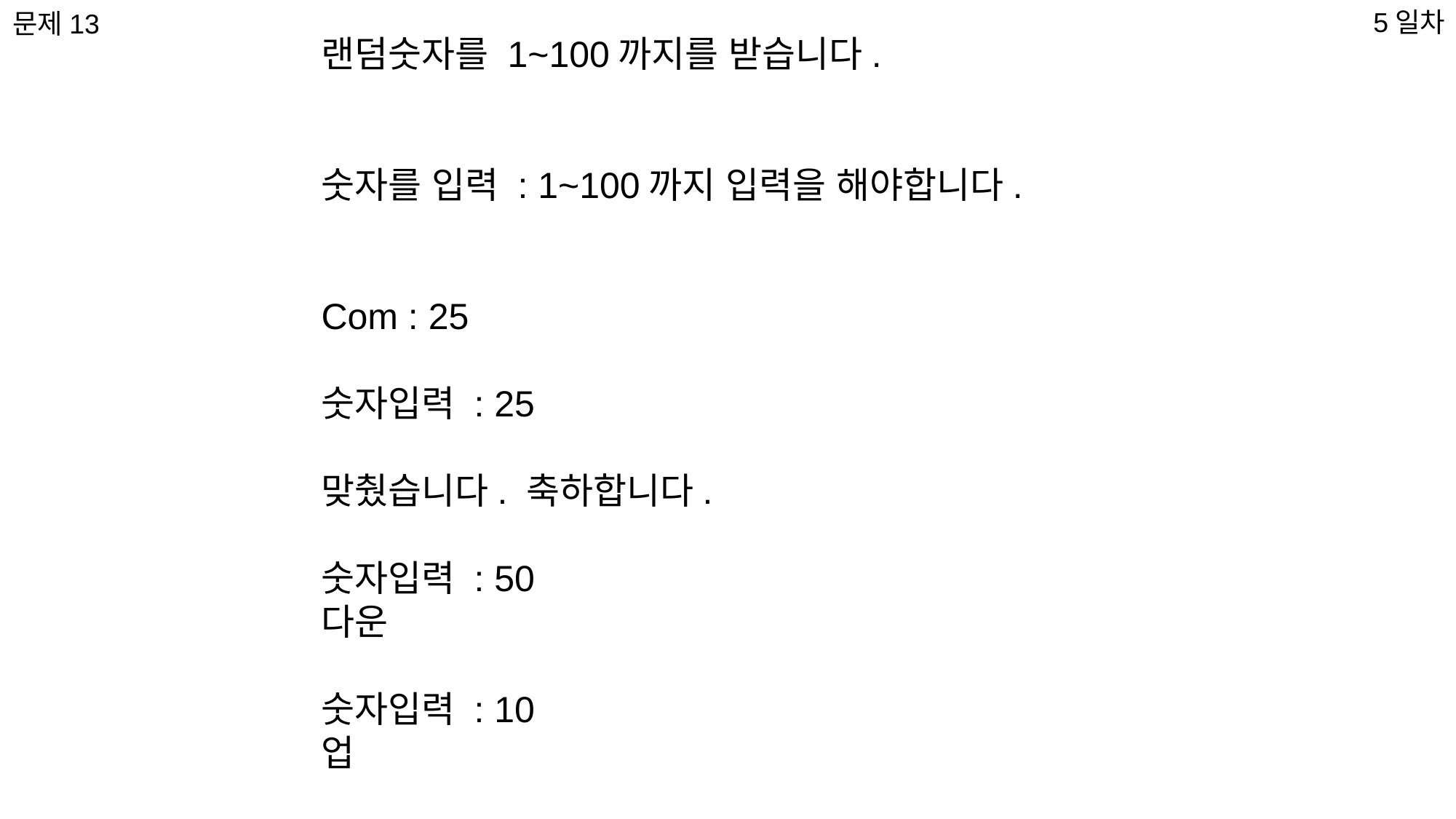

5일차
문제13
랜덤숫자를 1~100까지를 받습니다.

숫자를 입력 : 1~100까지 입력을 해야합니다.

Com : 25

숫자입력 : 25

맞췄습니다. 축하합니다.

숫자입력 : 50
다운

숫자입력 : 10
업